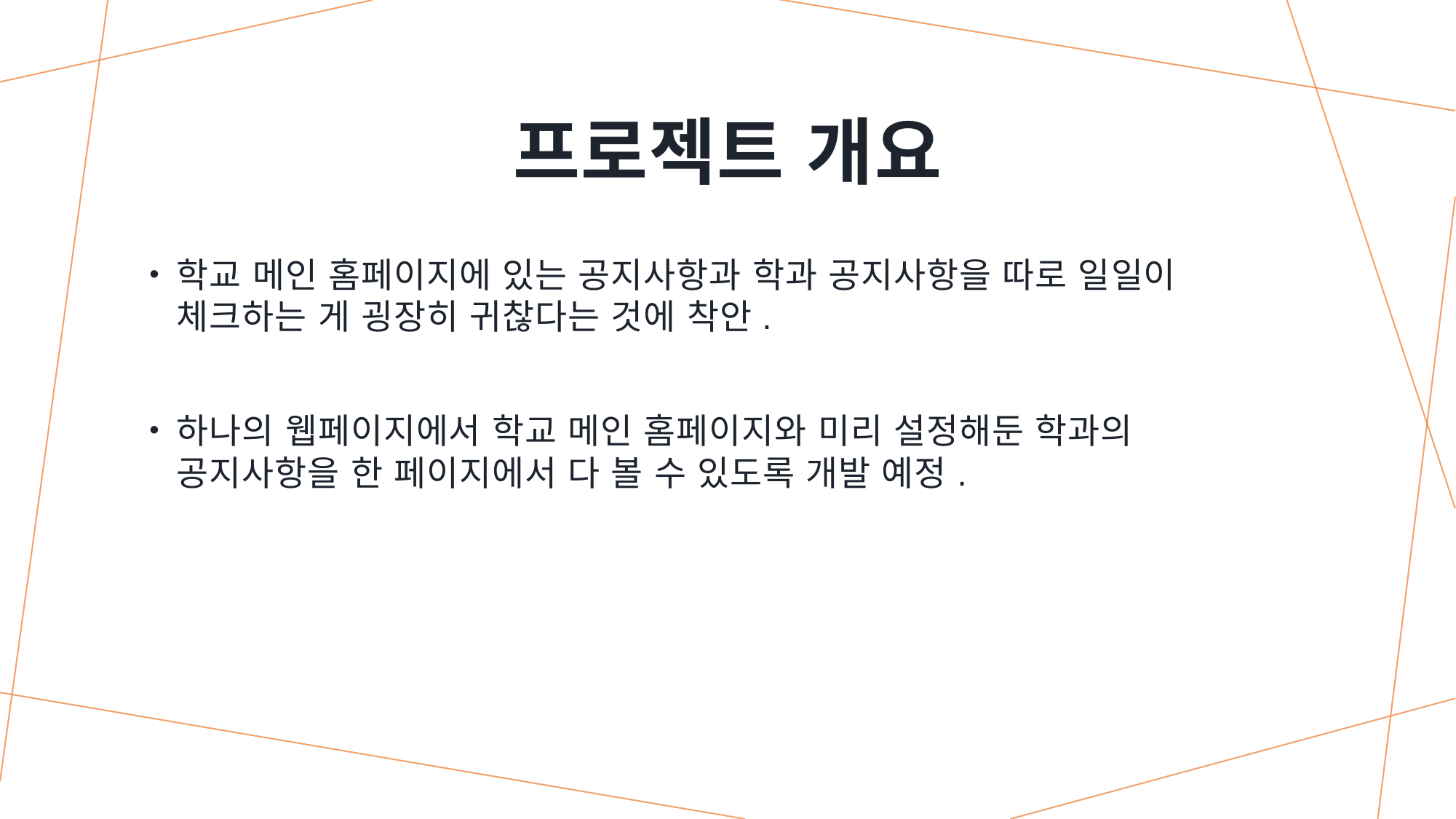

# 프로젝트 개요
학교 메인 홈페이지에 있는 공지사항과 학과 공지사항을 따로 일일이 체크하는 게 굉장히 귀찮다는 것에 착안.

하나의 웹페이지에서 학교 메인 홈페이지와 미리 설정해둔 학과의 공지사항을 한 페이지에서 다 볼 수 있도록 개발 예정.